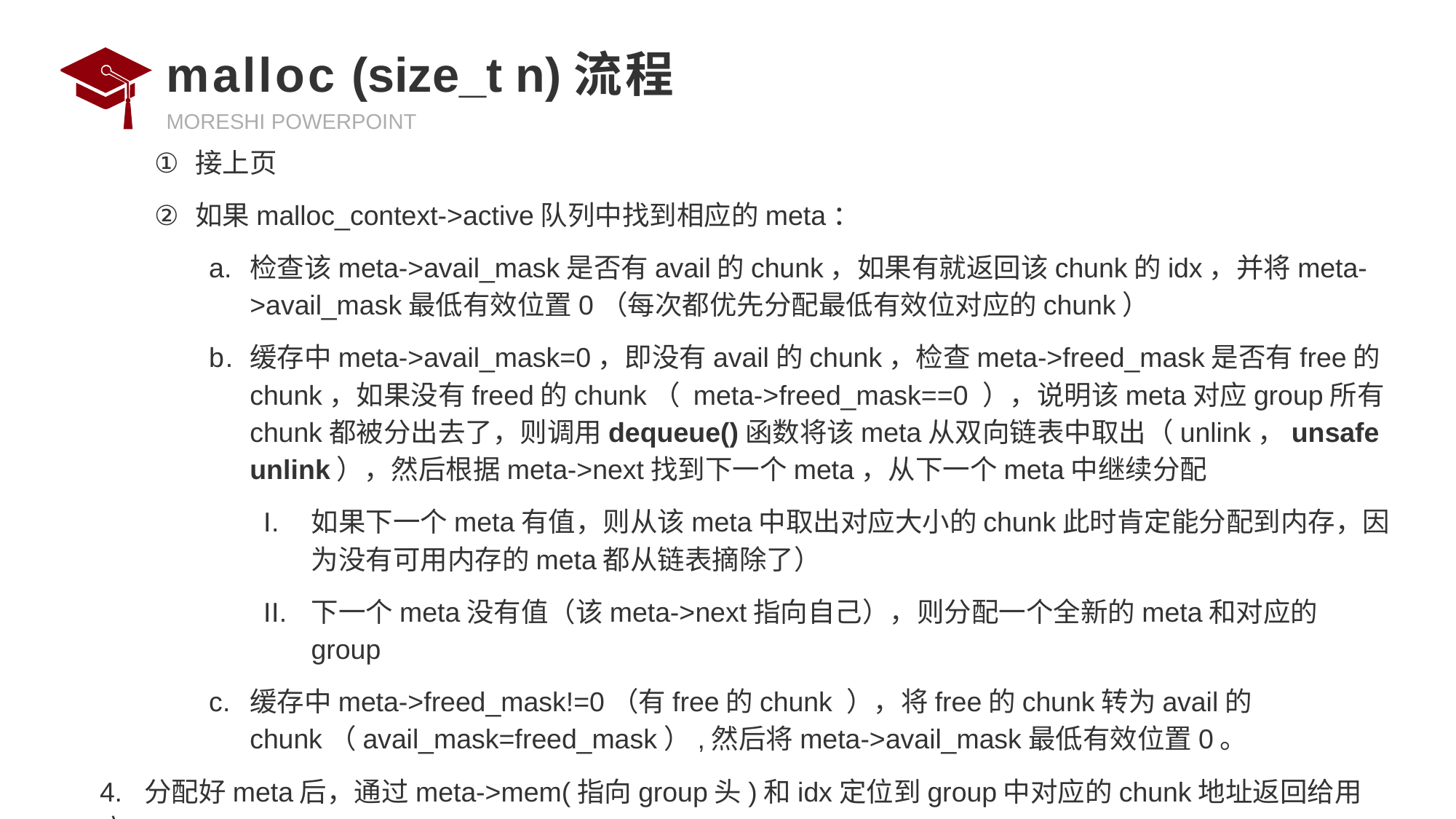

# malloc (size_t n)流程
接上页
如果malloc_context->active队列中找到相应的meta：
检查该meta->avail_mask是否有avail的chunk，如果有就返回该chunk的idx，并将meta->avail_mask最低有效位置0（每次都优先分配最低有效位对应的chunk）
缓存中meta->avail_mask=0，即没有avail的chunk，检查meta->freed_mask是否有free的chunk，如果没有freed的chunk（ meta->freed_mask==0 ），说明该meta对应group所有chunk都被分出去了，则调用dequeue()函数将该meta从双向链表中取出（unlink，unsafe unlink），然后根据meta->next找到下一个meta，从下一个meta中继续分配
如果下一个meta有值，则从该meta中取出对应大小的chunk此时肯定能分配到内存，因为没有可用内存的meta都从链表摘除了）
下一个meta没有值（该meta->next指向自己），则分配一个全新的meta和对应的group
缓存中meta->freed_mask!=0（有free的chunk ），将free的chunk转为avail的chunk（avail_mask=freed_mask）,然后将meta->avail_mask最低有效位置0。
4.  分配好meta后，通过meta->mem(指向group头)和idx定位到group中对应的chunk地址返回给用户。